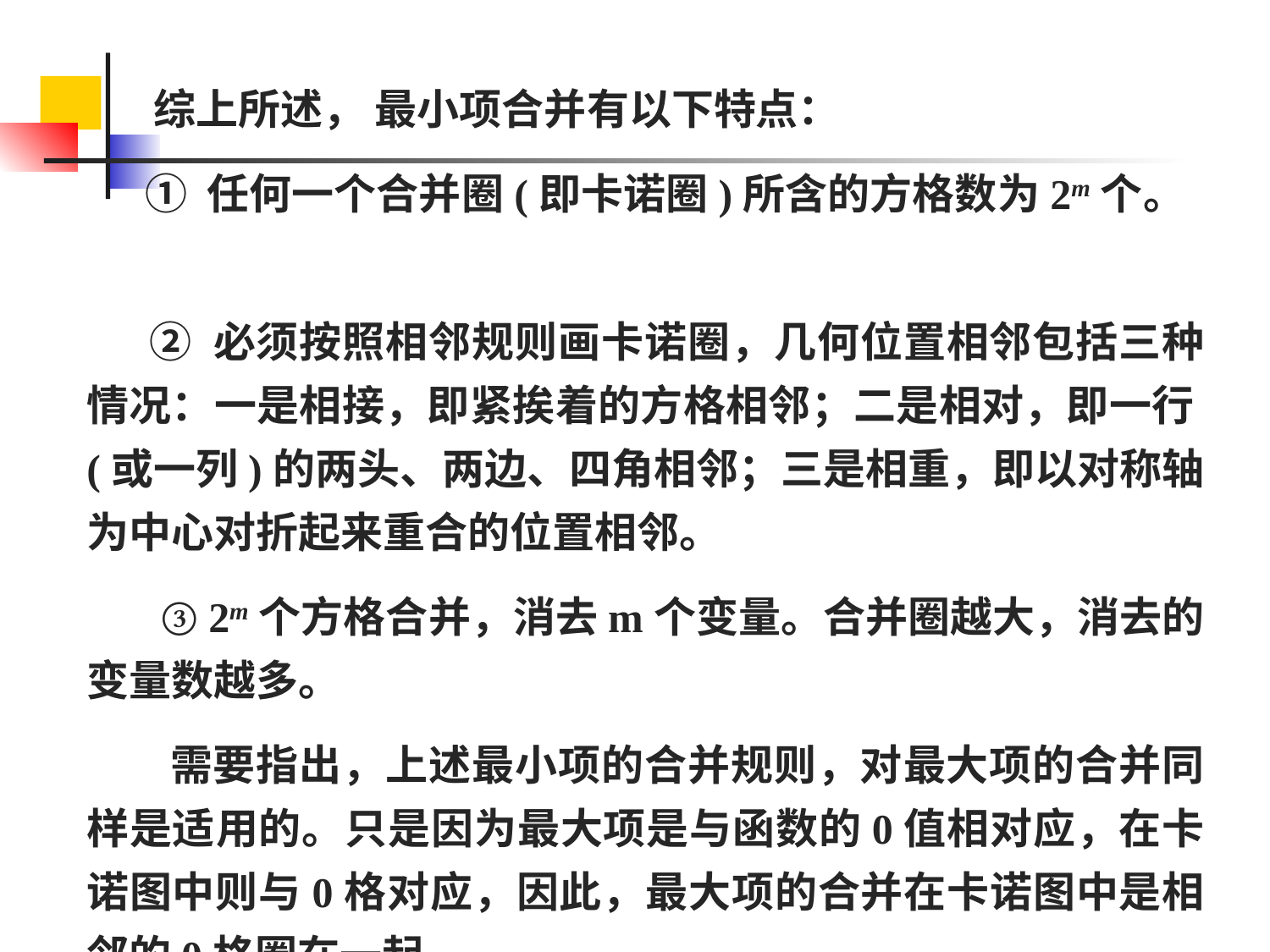

综上所述， 最小项合并有以下特点：
      ① 任何一个合并圈(即卡诺圈)所含的方格数为2m个。
      ② 必须按照相邻规则画卡诺圈，几何位置相邻包括三种情况：一是相接，即紧挨着的方格相邻；二是相对，即一行(或一列)的两头、两边、四角相邻；三是相重，即以对称轴为中心对折起来重合的位置相邻。
       ③ 2m个方格合并，消去m个变量。合并圈越大，消去的变量数越多。
       需要指出，上述最小项的合并规则，对最大项的合并同样是适用的。只是因为最大项是与函数的0值相对应，在卡诺图中则与0格对应，因此，最大项的合并在卡诺图中是相邻的0格圈在一起。